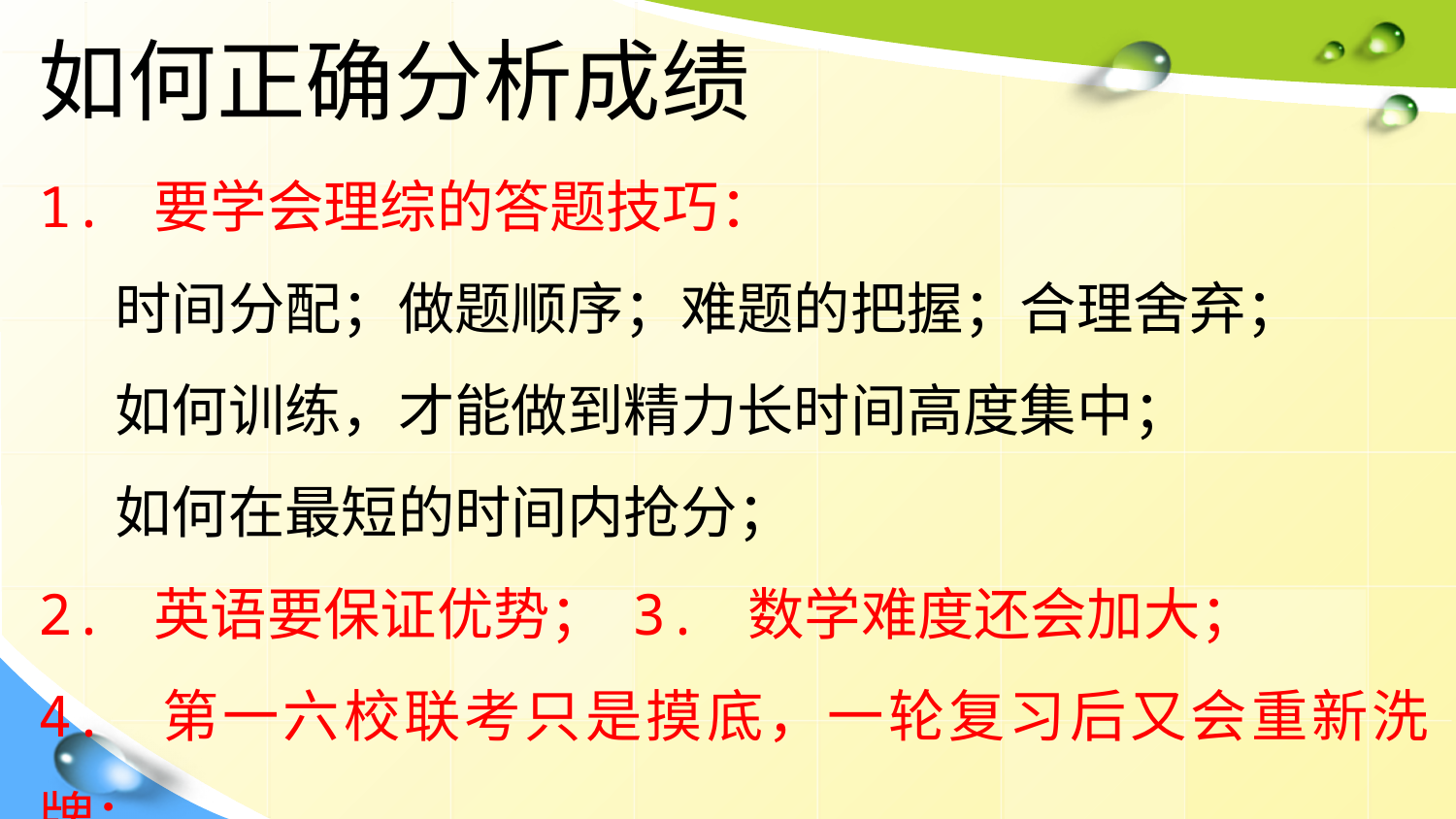

如何正确分析成绩
1. 要学会理综的答题技巧：
     时间分配；做题顺序；难题的把握；合理舍弃；
     如何训练，才能做到精力长时间高度集中；
     如何在最短的时间内抢分；
2. 英语要保证优势； 3. 数学难度还会加大；
4. 第一六校联考只是摸底，一轮复习后又会重新洗牌；